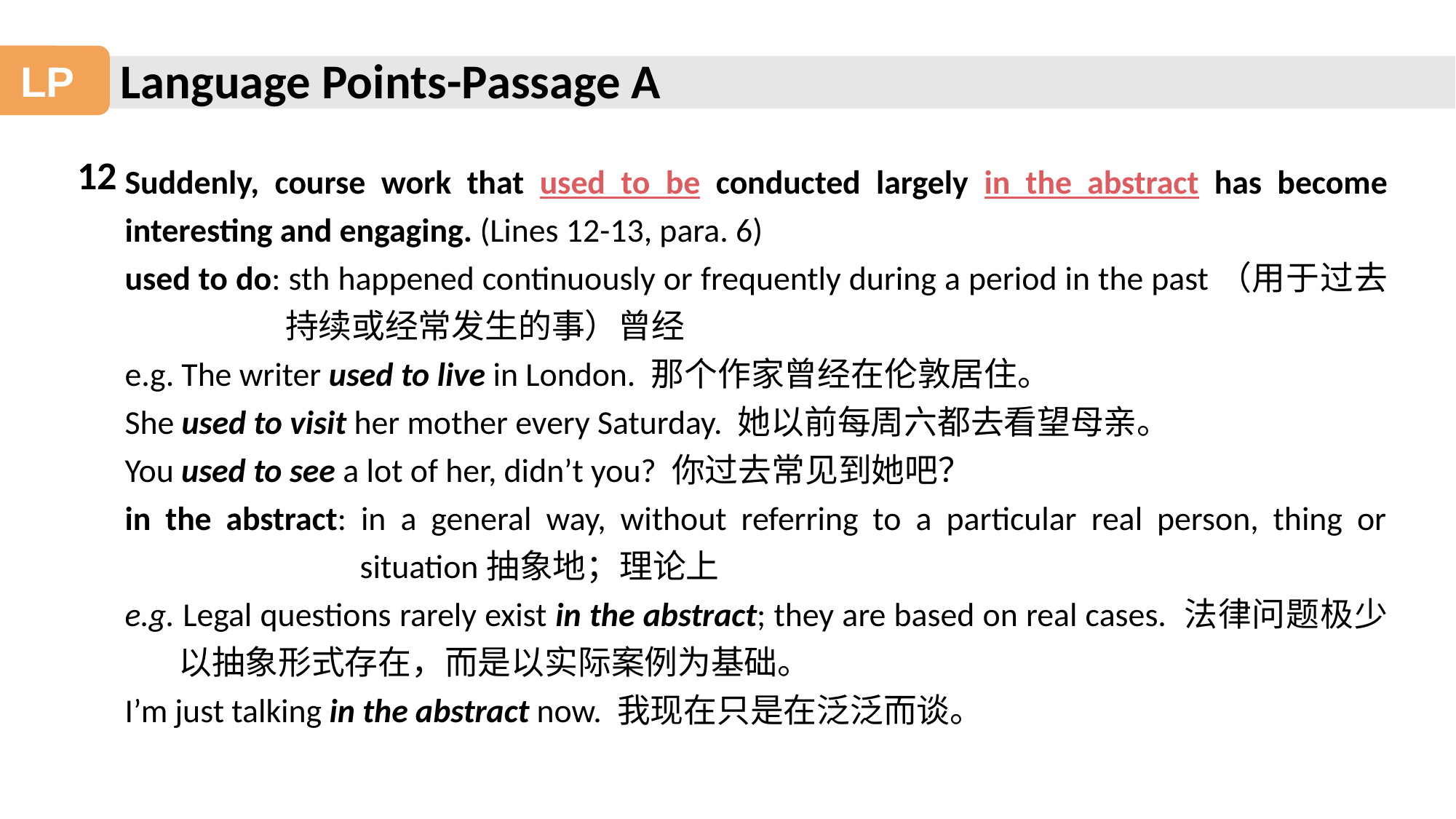

Language Points-Passage A
LP

12
Suddenly, course work that used to be conducted largely in the abstract has become interesting and engaging. (Lines 12-13, para. 6)
used to do: sth happened continuously or frequently during a period in the past（用于过去持续或经常发生的事）曾经
e.g. The writer used to live in London. 那个作家曾经在伦敦居住。
She used to visit her mother every Saturday. 她以前每周六都去看望母亲。
You used to see a lot of her, didn’t you? 你过去常见到她吧？
in the abstract: in a general way, without referring to a particular real person, thing or situation抽象地；理论上
e.g. Legal questions rarely exist in the abstract; they are based on real cases. 法律问题极少以抽象形式存在，而是以实际案例为基础。
I’m just talking in the abstract now. 我现在只是在泛泛而谈。